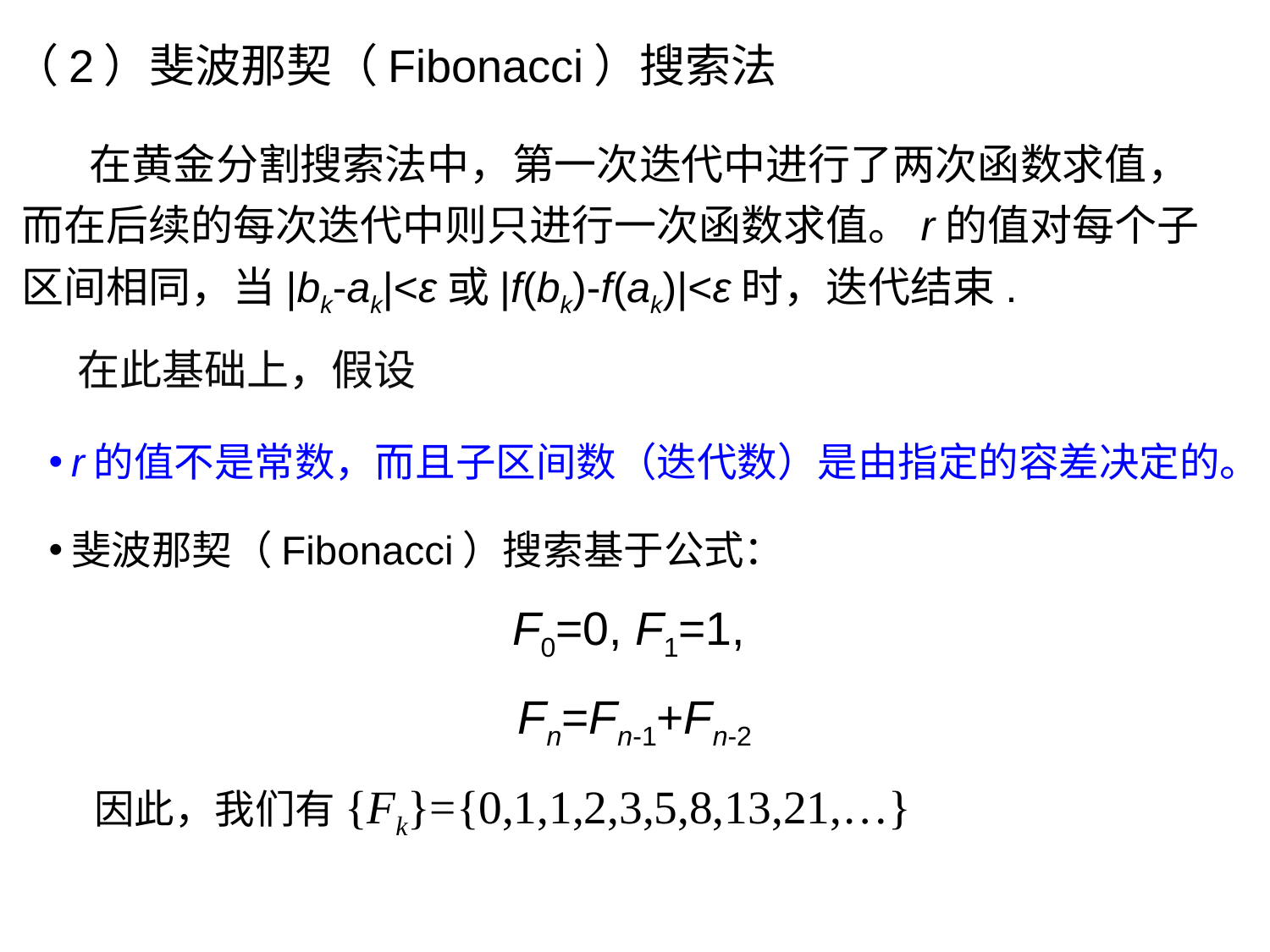

# （2）斐波那契（Fibonacci）搜索法
      在黄金分割搜索法中，第一次迭代中进行了两次函数求值，而在后续的每次迭代中则只进行一次函数求值。r的值对每个子区间相同，当|bk-ak|<ε或|f(bk)-f(ak)|<ε时，迭代结束.
在此基础上，假设
r的值不是常数，而且子区间数（迭代数）是由指定的容差决定的。

斐波那契（Fibonacci）搜索基于公式：
F0=0, F1=1,
Fn=Fn-1+Fn-2
    因此，我们有{Fk}={0,1,1,2,3,5,8,13,21,…}